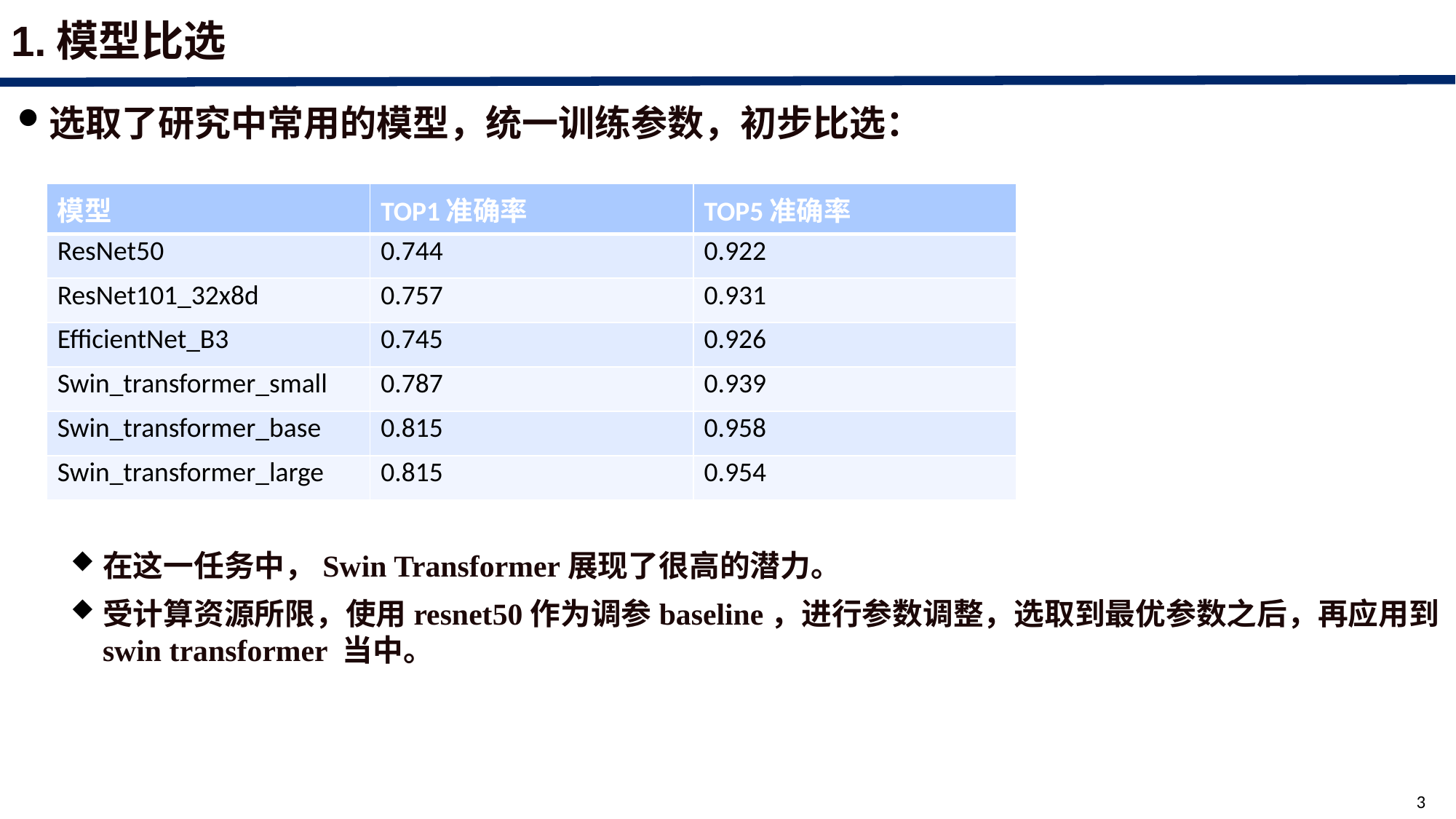

# 1.模型比选
选取了研究中常用的模型，统一训练参数，初步比选：

在这一任务中，Swin Transformer展现了很高的潜力。
受计算资源所限，使用resnet50作为调参baseline，进行参数调整，选取到最优参数之后，再应用到swin transformer 当中。
| 模型 | TOP1准确率 | TOP5准确率 |
| --- | --- | --- |
| ResNet50 | 0.744 | 0.922 |
| ResNet101\_32x8d | 0.757 | 0.931 |
| EfficientNet\_B3 | 0.745 | 0.926 |
| Swin\_transformer\_small | 0.787 | 0.939 |
| Swin\_transformer\_base | 0.815 | 0.958 |
| Swin\_transformer\_large | 0.815 | 0.954 |